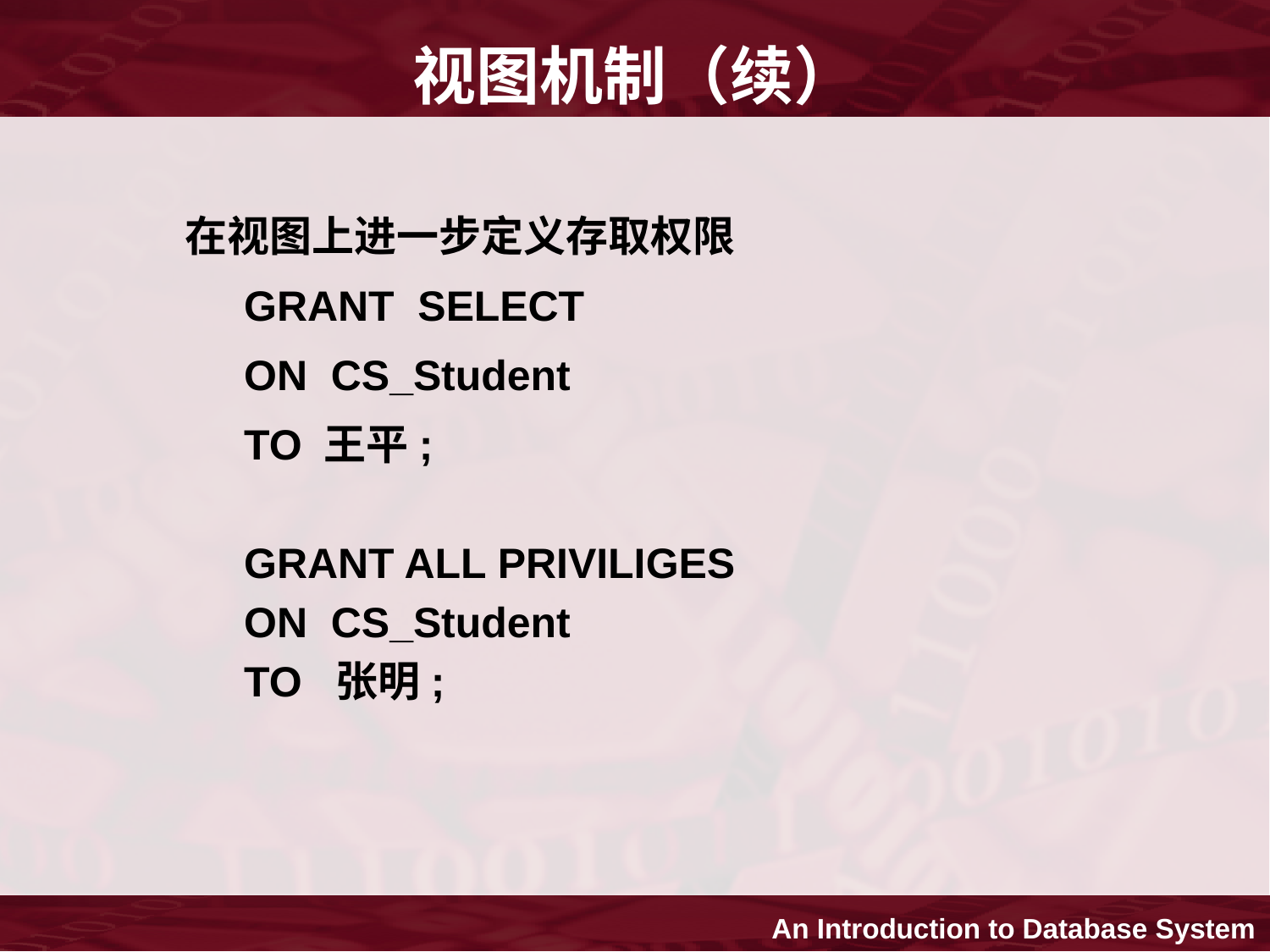

# 视图机制（续）
在视图上进一步定义存取权限
     GRANT  SELECT
     ON  CS_Student
     TO 王平;

     GRANT ALL PRIVILIGES
     ON  CS_Student
     TO  张明;